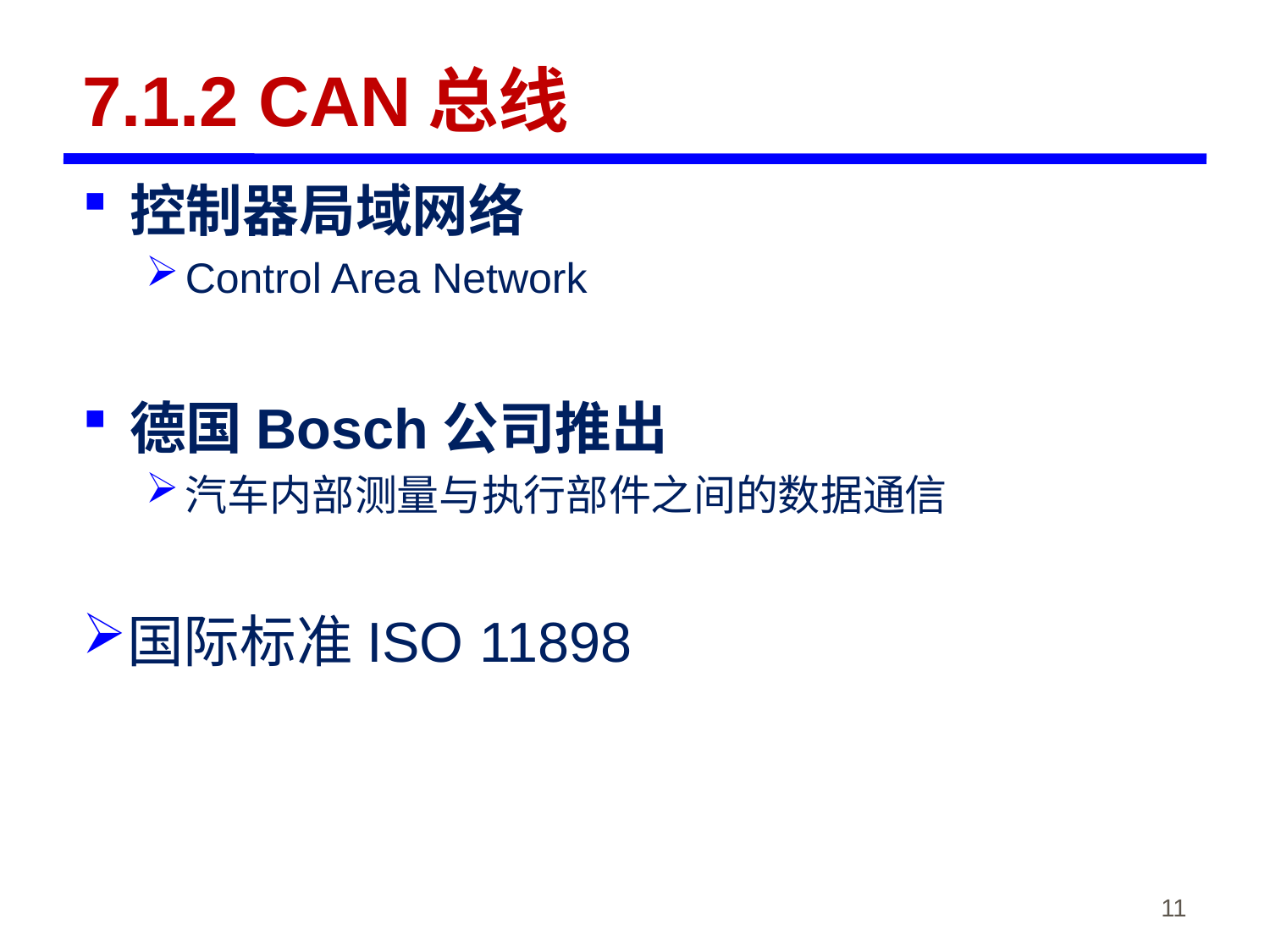

# 7.1.2 CAN总线
控制器局域网络
Control Area Network

德国Bosch公司推出
汽车内部测量与执行部件之间的数据通信

国际标准ISO 11898
《物联网概论》-韩毅刚
11